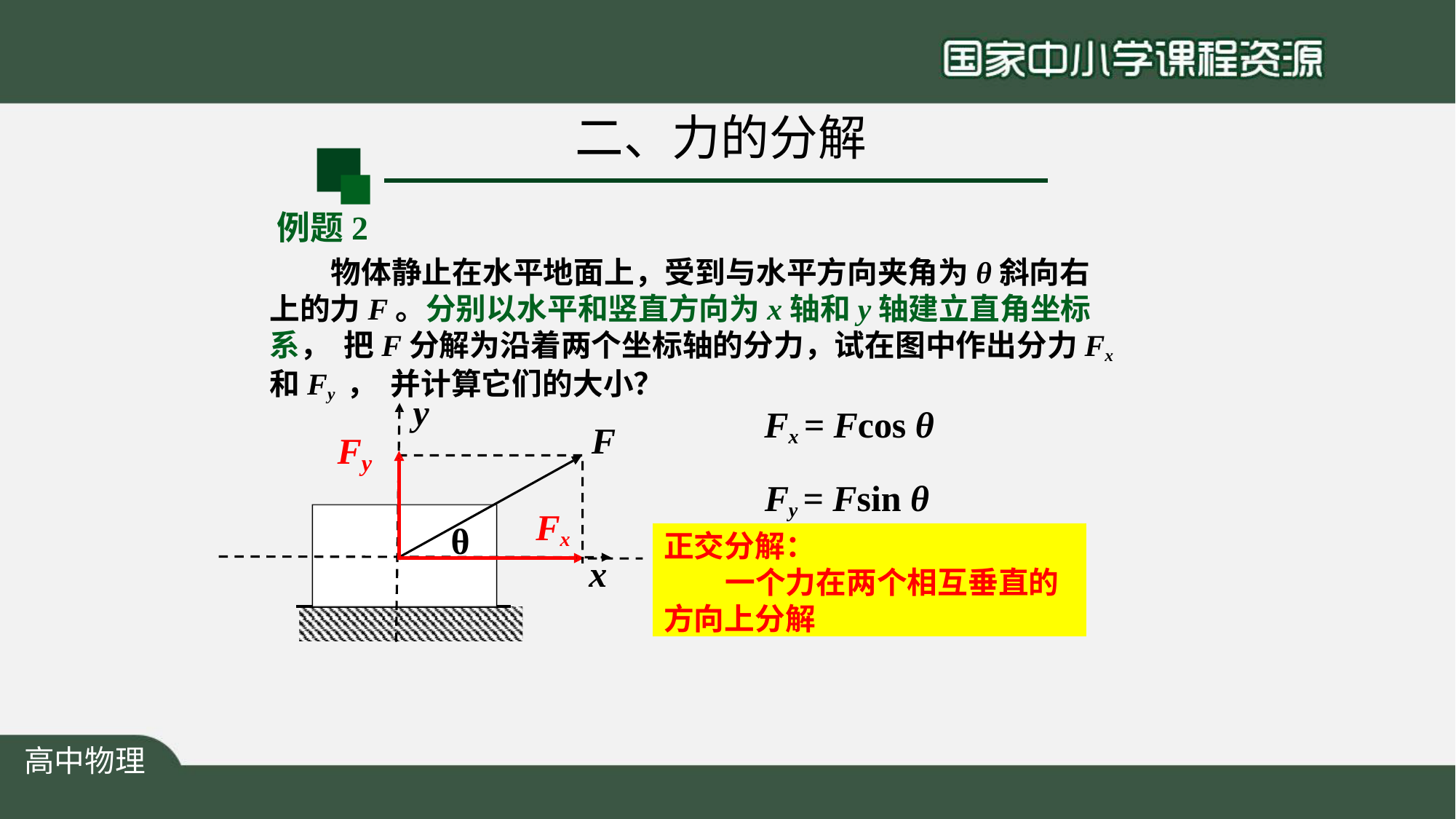

# 二、力的分解

例题2
物体静止在水平地面上，受到与水平方向夹角为θ斜向右 上的力F。分别以水平和竖直方向为x轴和y轴建立直角坐标系，  把F分解为沿着两个坐标轴的分力，试在图中作出分力Fx和Fy ，  并计算它们的大小？
y
Fx = Fcos θ
Fy = Fsin θ

F
F
y

Fx

θ
正交分解：
一个力在两个相互垂直的 方向上分解

x

高中物理